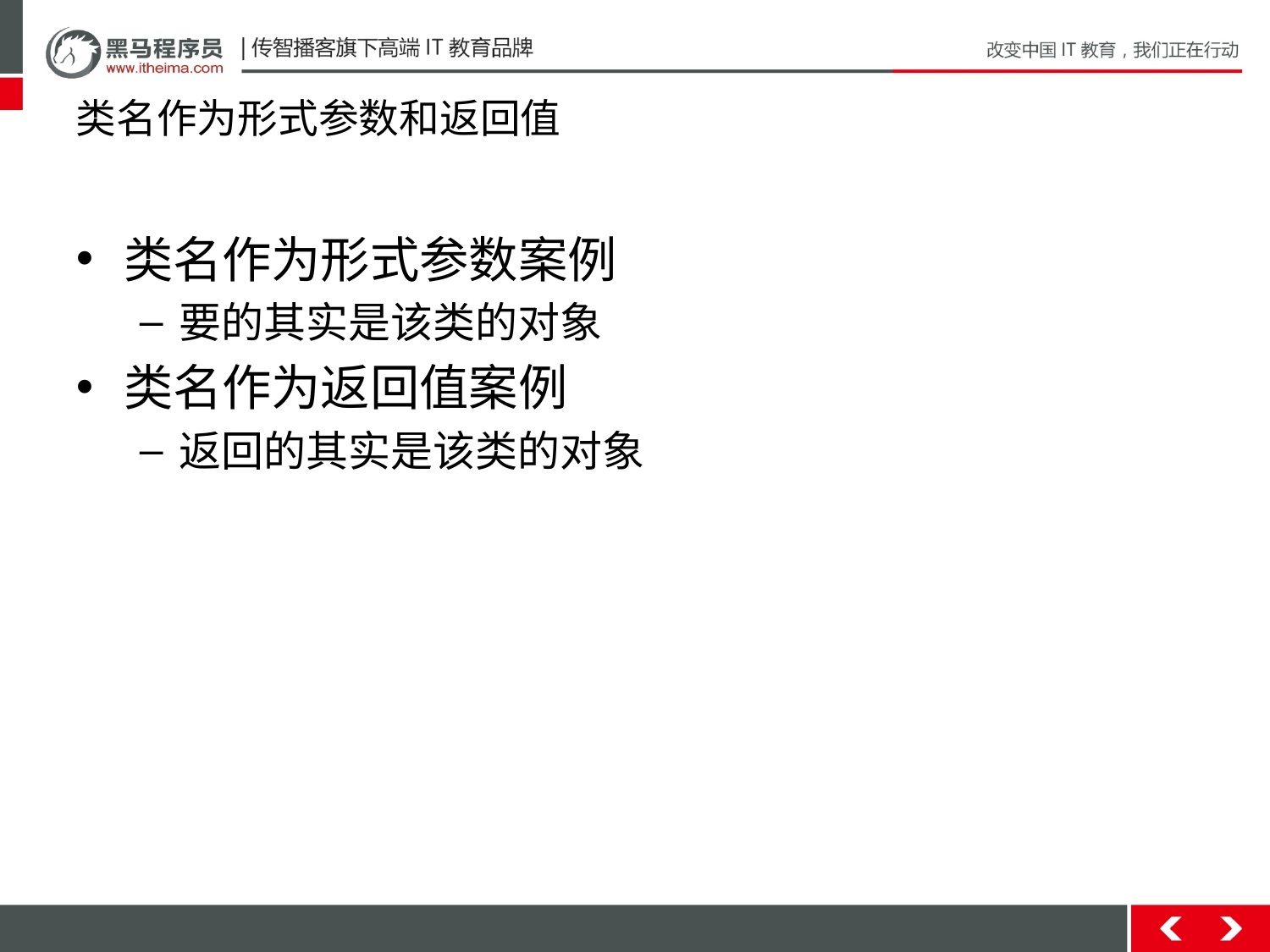

# 类名作为形式参数和返回值
类名作为形式参数案例
要的其实是该类的对象
类名作为返回值案例
返回的其实是该类的对象